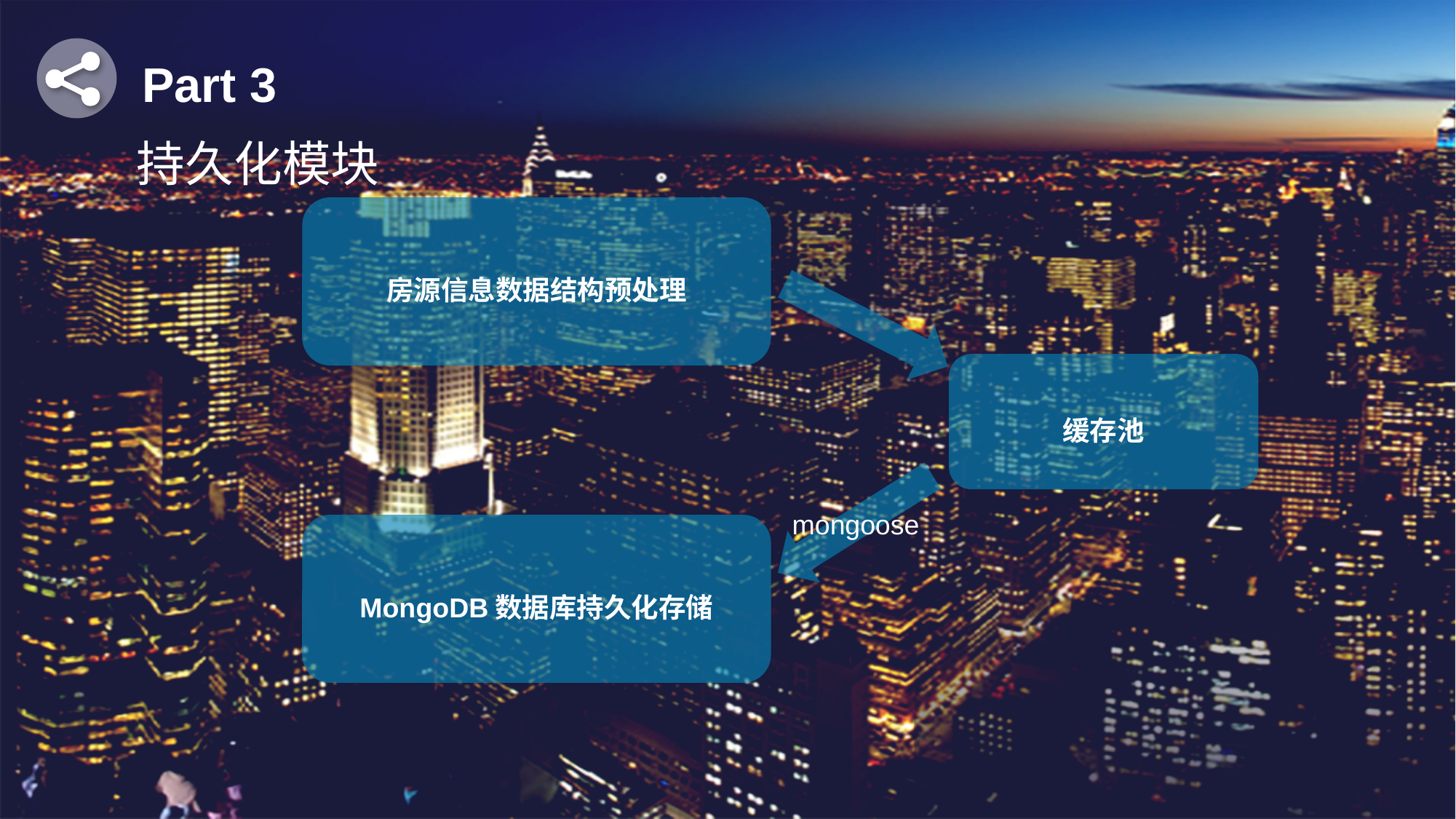

Part 3
持久化模块
房源信息数据结构预处理

缓存池

mongoose
MongoDB数据库持久化存储